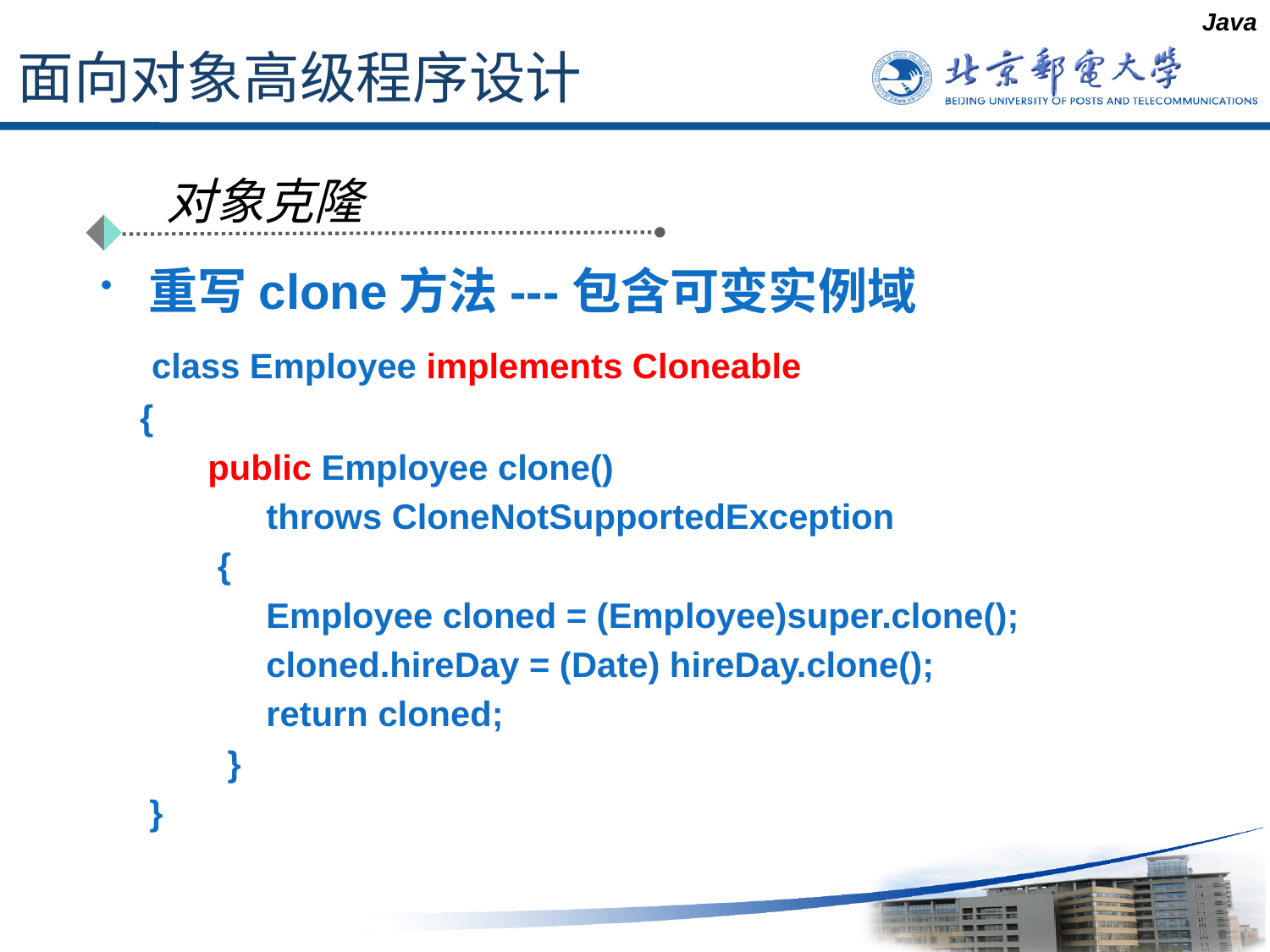

Java
# 面向对象高级程序设计

对象克隆

重写clone方法---包含可变实例域
    class Employee implements Cloneable
    {
           public Employee clone()
                 throws CloneNotSupportedException
            {
                 Employee cloned = (Employee)super.clone();
                 cloned.hireDay = (Date) hireDay.clone();
                 return cloned;
             }
     }